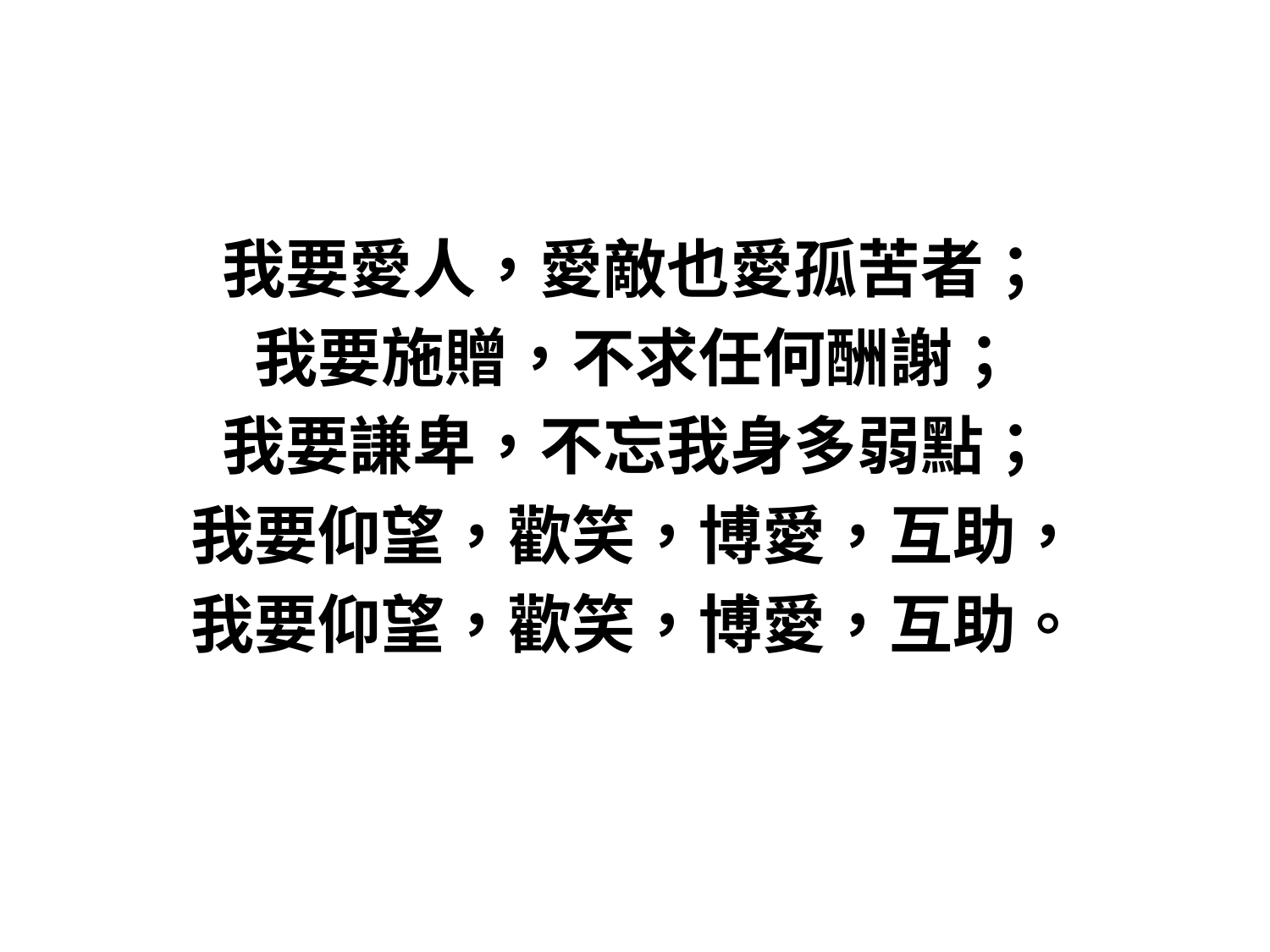

#
我要愛人，愛敵也愛孤苦者；
我要施贈，不求任何酬謝；
我要謙卑，不忘我身多弱點；
我要仰望，歡笑，博愛，互助，
我要仰望，歡笑，博愛，互助。